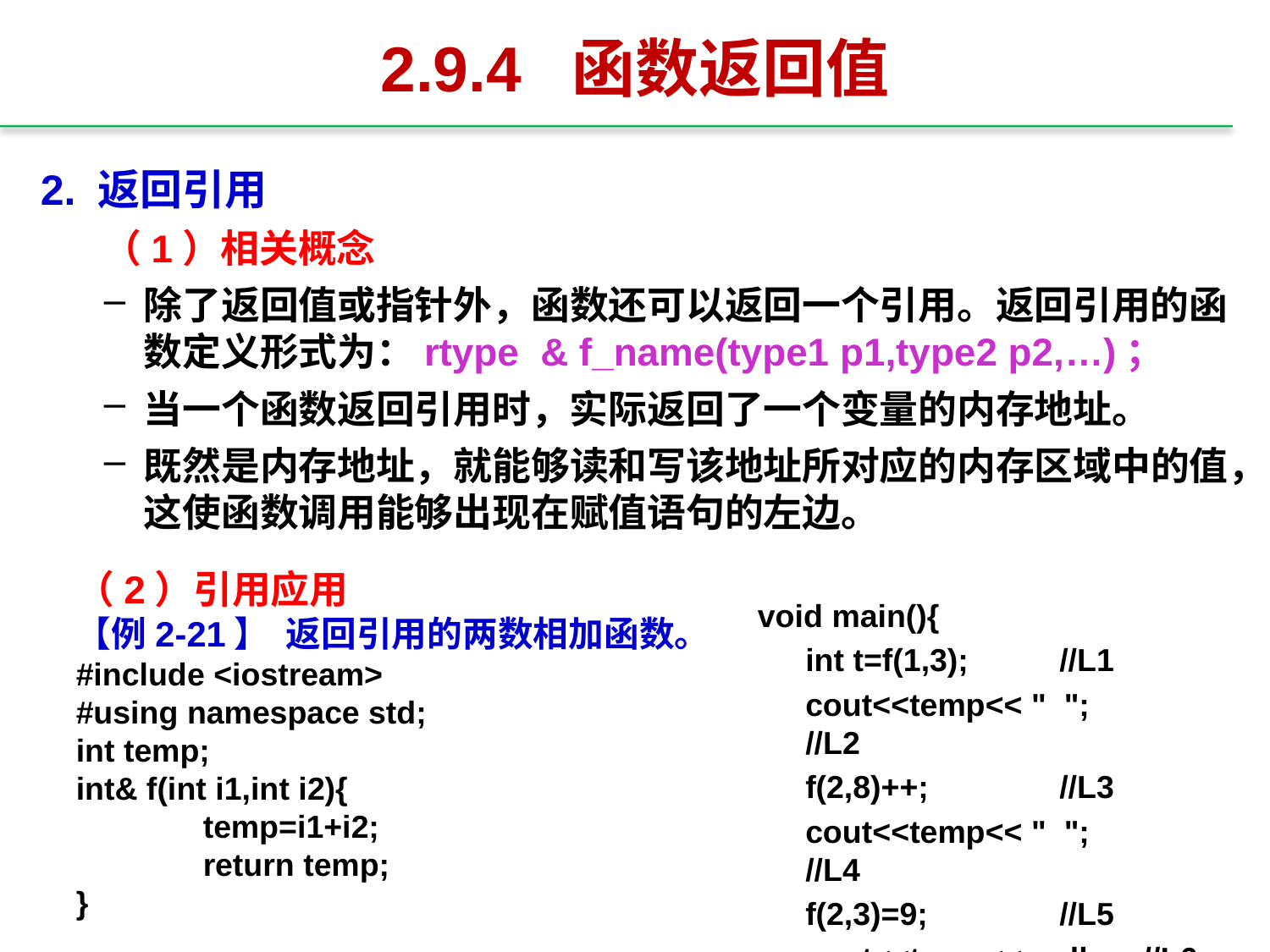

# 2.9.4  函数返回值
2. 返回引用
      （1）相关概念
除了返回值或指针外，函数还可以返回一个引用。返回引用的函数定义形式为：rtype  & f_name(type1 p1,type2 p2,…)；
当一个函数返回引用时，实际返回了一个变量的内存地址。
既然是内存地址，就能够读和写该地址所对应的内存区域中的值，这使函数调用能够出现在赋值语句的左边。
（2）引用应用
【例2-21】  返回引用的两数相加函数。
#include <iostream>
#using namespace std;
int temp;
int& f(int i1,int i2){
	temp=i1+i2;
	return temp;
}
void main(){
	int t=f(1,3);          	//L1
	cout<<temp<< "  ";    	//L2
	f(2,8)++;              	//L3
	cout<<temp<< "  ";     	//L4
	f(2,3)=9;              	//L5
	cout<<temp<<endl;     //L6
}